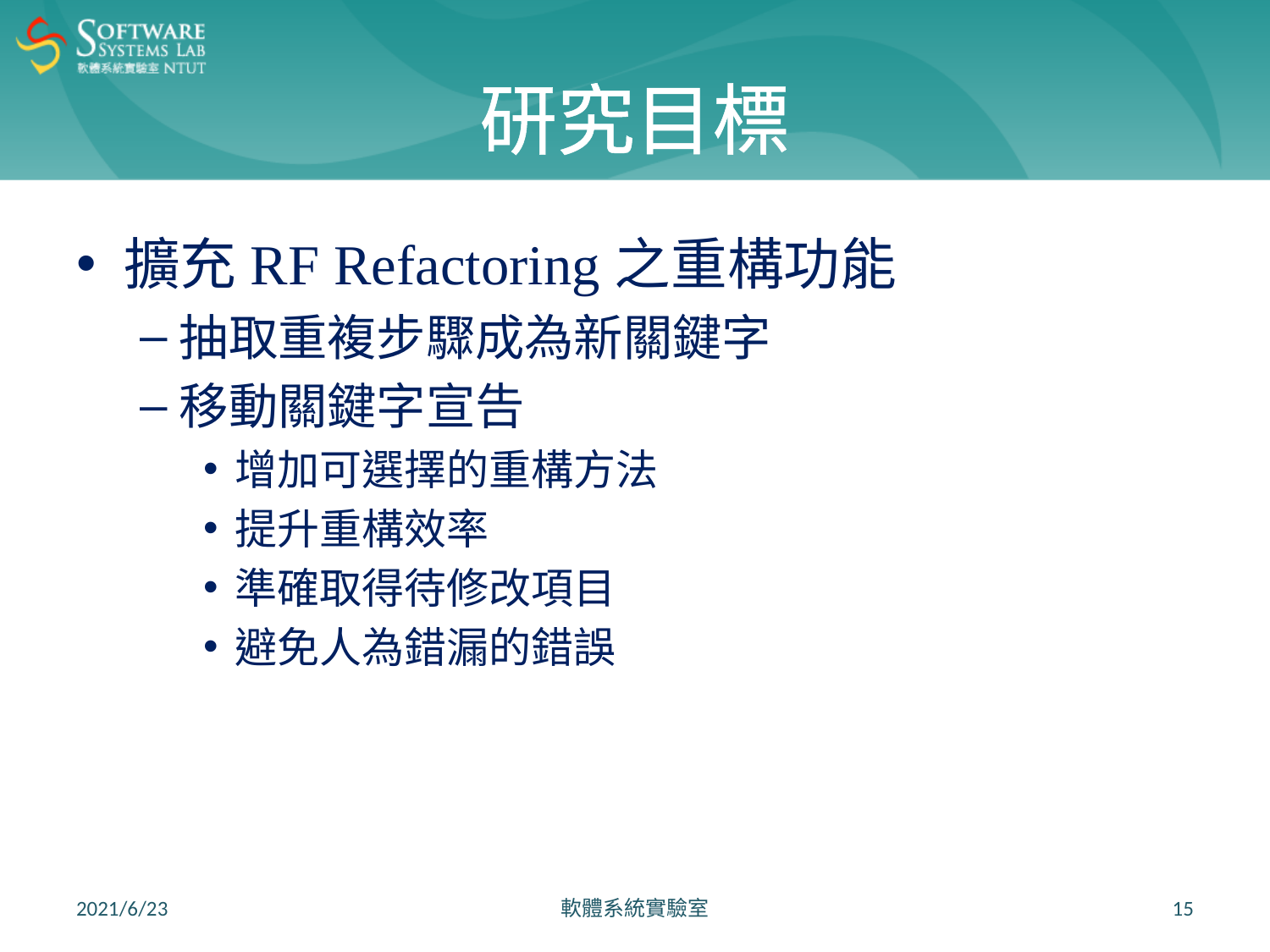

# 研究目標
擴充RF Refactoring之重構功能
抽取重複步驟成為新關鍵字
移動關鍵字宣告
增加可選擇的重構方法
提升重構效率
準確取得待修改項目
避免人為錯漏的錯誤
2021/6/23
軟體系統實驗室
15